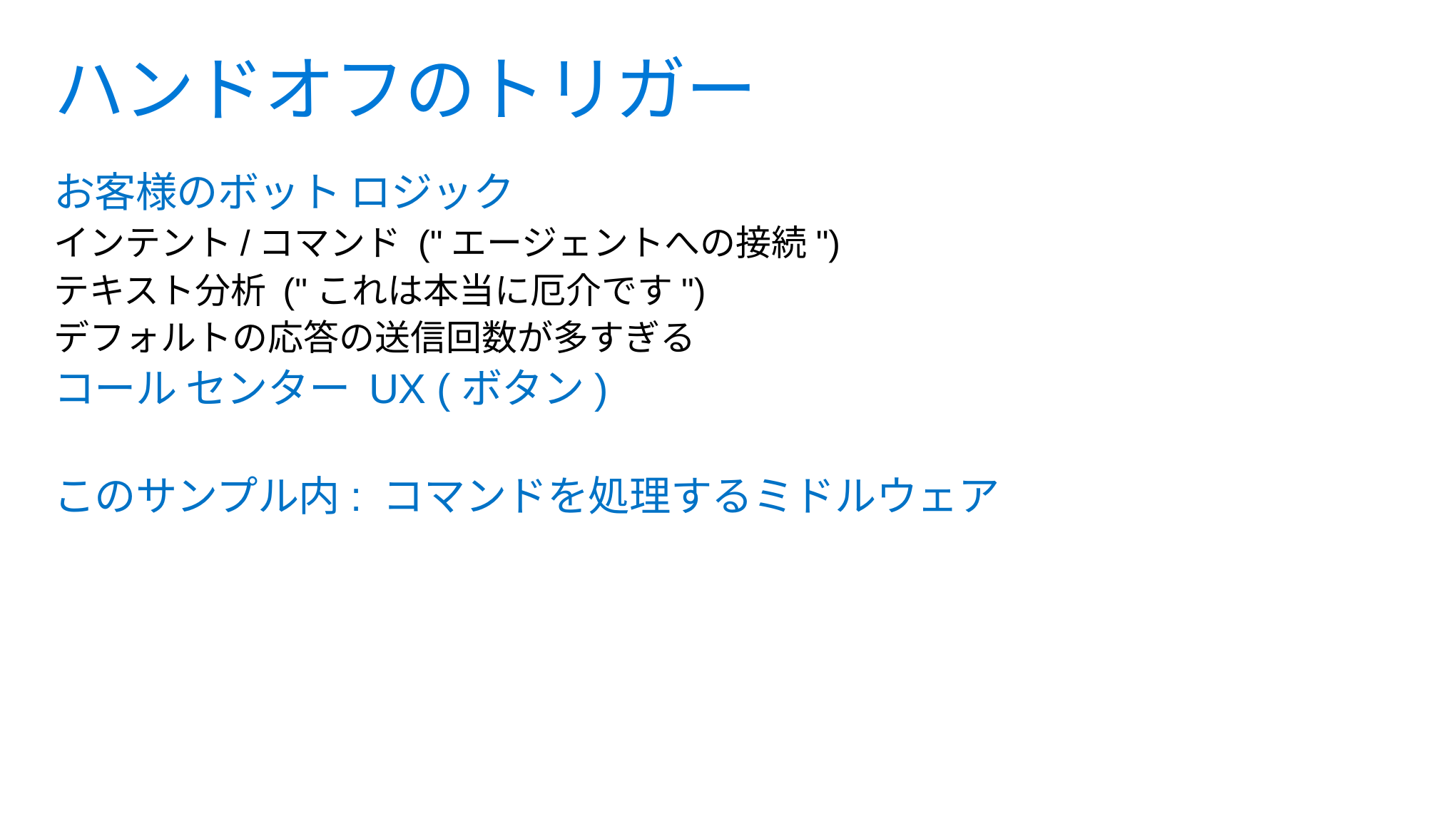

# ハンドオフのトリガー
お客様のボット ロジック
インテント/コマンド ("エージェントへの接続")
テキスト分析 ("これは本当に厄介です")
デフォルトの応答の送信回数が多すぎる
コール センター UX (ボタン)

このサンプル内: コマンドを処理するミドルウェア